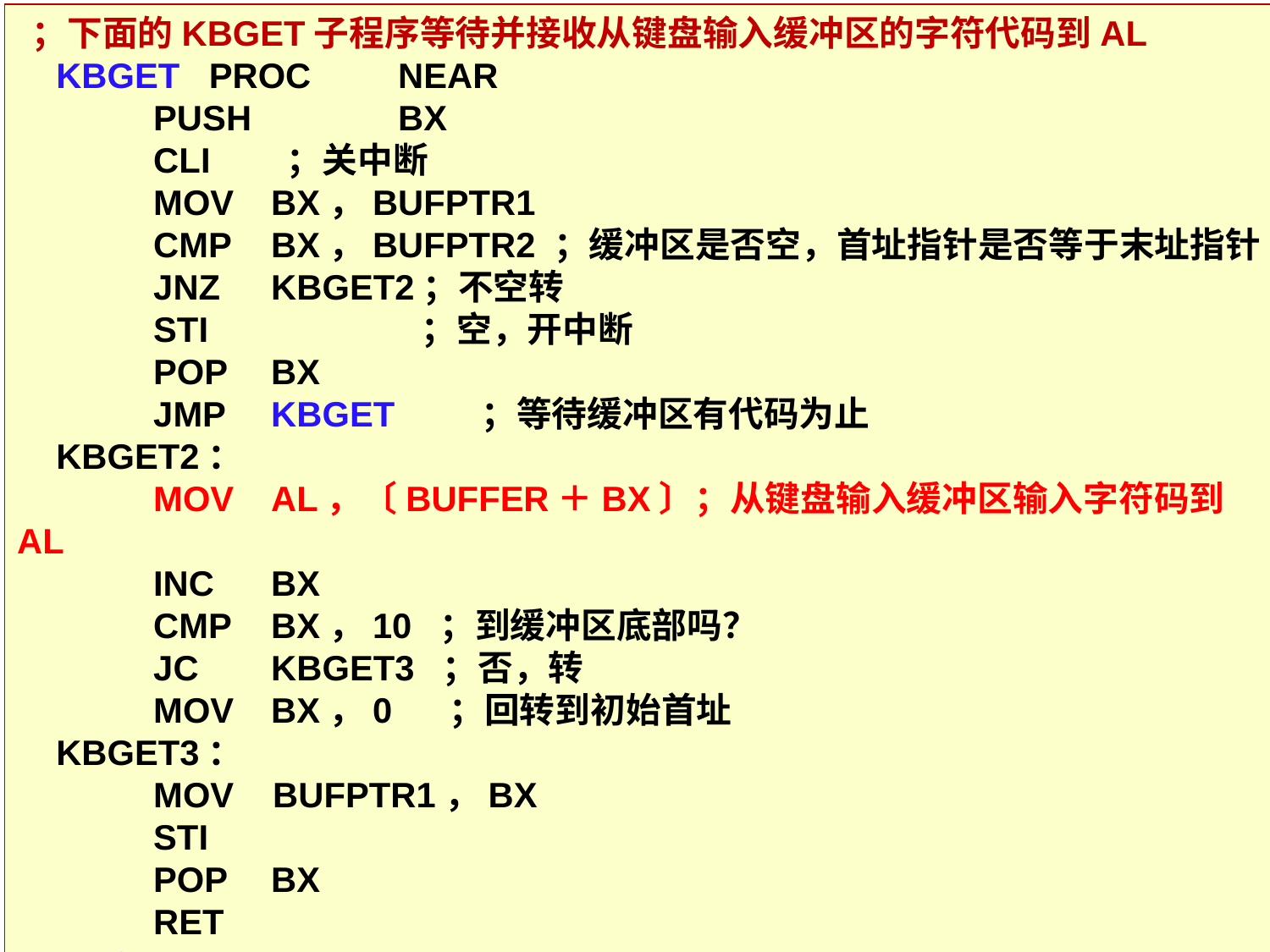

；下面的KBGET子程序等待并接收从键盘输入缓冲区的字符代码到AL
    KBGET   PROC	NEAR
              PUSH  	BX
              CLI       ；关中断
              MOV	BX，BUFPTR1
              CMP   	BX，BUFPTR2 ；缓冲区是否空，首址指针是否等于末址指针
              JNZ    	KBGET2；不空转
              STI                     ；空，开中断
              POP	BX
              JMP	KBGET        ；等待缓冲区有代码为止
    KBGET2：
              MOV  	AL，〔BUFFER＋BX〕；从键盘输入缓冲区输入字符码到AL
              INC     	BX
              CMP    	BX，10  ；到缓冲区底部吗？
              JC      	KBGET3  ；否，转
              MOV   	BX，0     ；回转到初始首址
    KBGET3：
              MOV    BUFPTR1，BX
              STI
              POP 	BX
              RET
    KBGET   ENDP
204